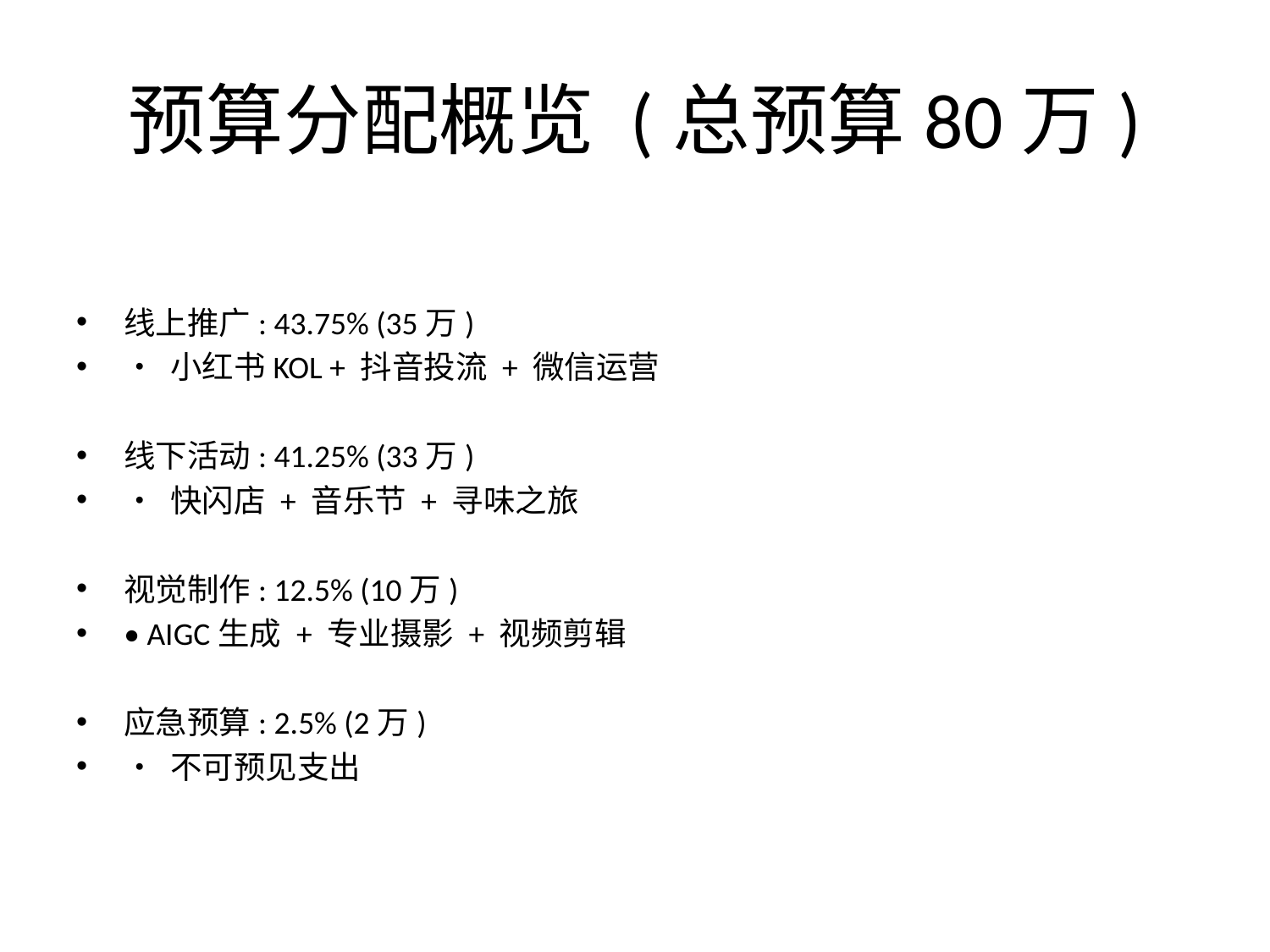

# 预算分配概览 (总预算80万)

线上推广: 43.75% (35万)
• 小红书KOL + 抖音投流 + 微信运营

线下活动: 41.25% (33万)
• 快闪店 + 音乐节 + 寻味之旅

视觉制作: 12.5% (10万)
• AIGC生成 + 专业摄影 + 视频剪辑

应急预算: 2.5% (2万)
• 不可预见支出